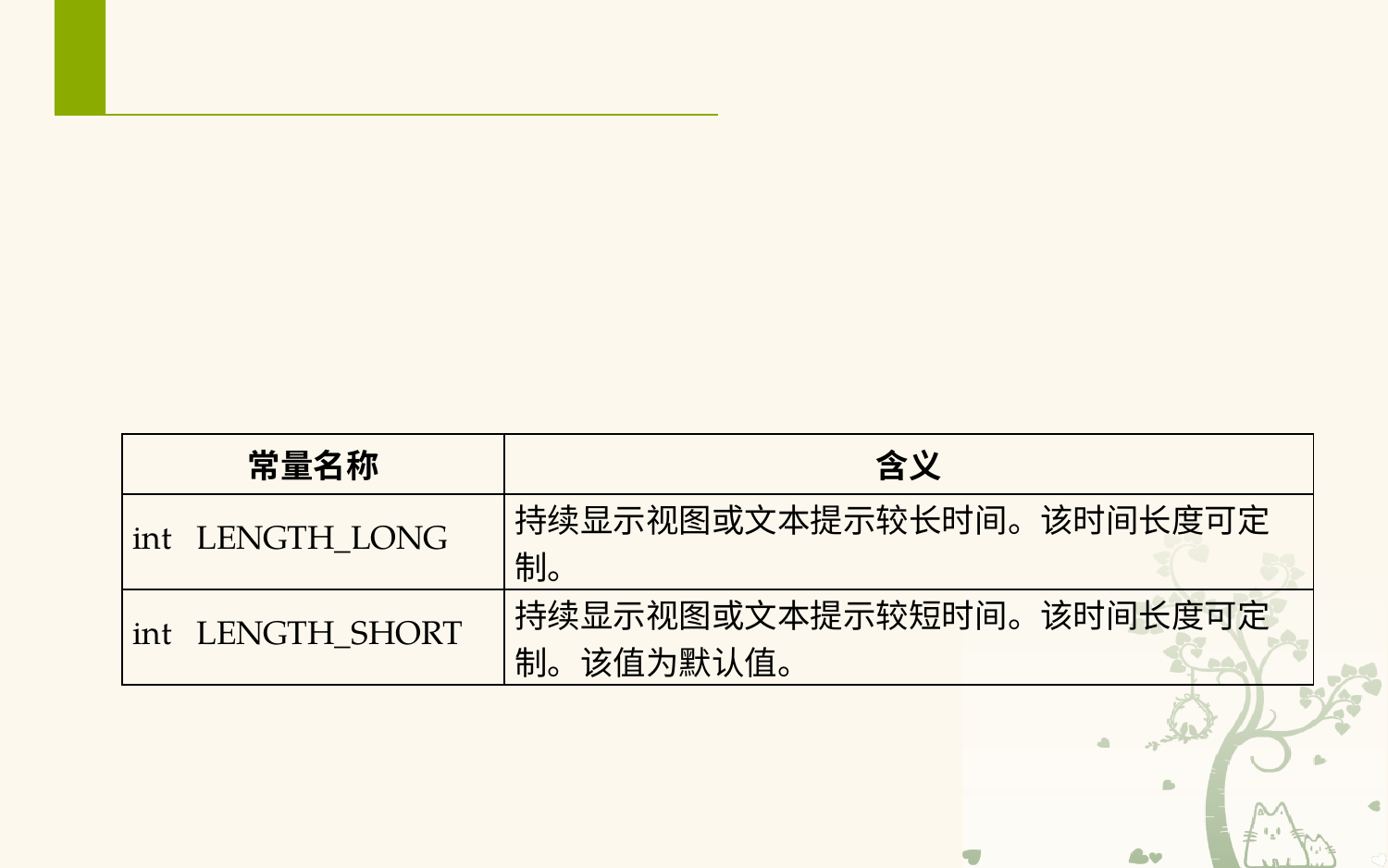

# 使用Toast
Toast显示一个消息在屏幕上，告诉用户一些信息，并且在短暂的时间后会自动消失。
在Android的实际开发过程当中，经常会使用到Toast作为调试工具，通过Toast组件显示传递的变量值等，观察是否跟预想情况一致。
Toast中有两个关于Toast显示时间长短的常量。

使用Toast需要掌握两个方法，分别是makeText()方法和show()方法。

| 常量名称 | 含义 |
| --- | --- |
| int LENGTH\_LONG | 持续显示视图或文本提示较长时间。该时间长度可定制。 |
| int LENGTH\_SHORT | 持续显示视图或文本提示较短时间。该时间长度可定制。该值为默认值。 |